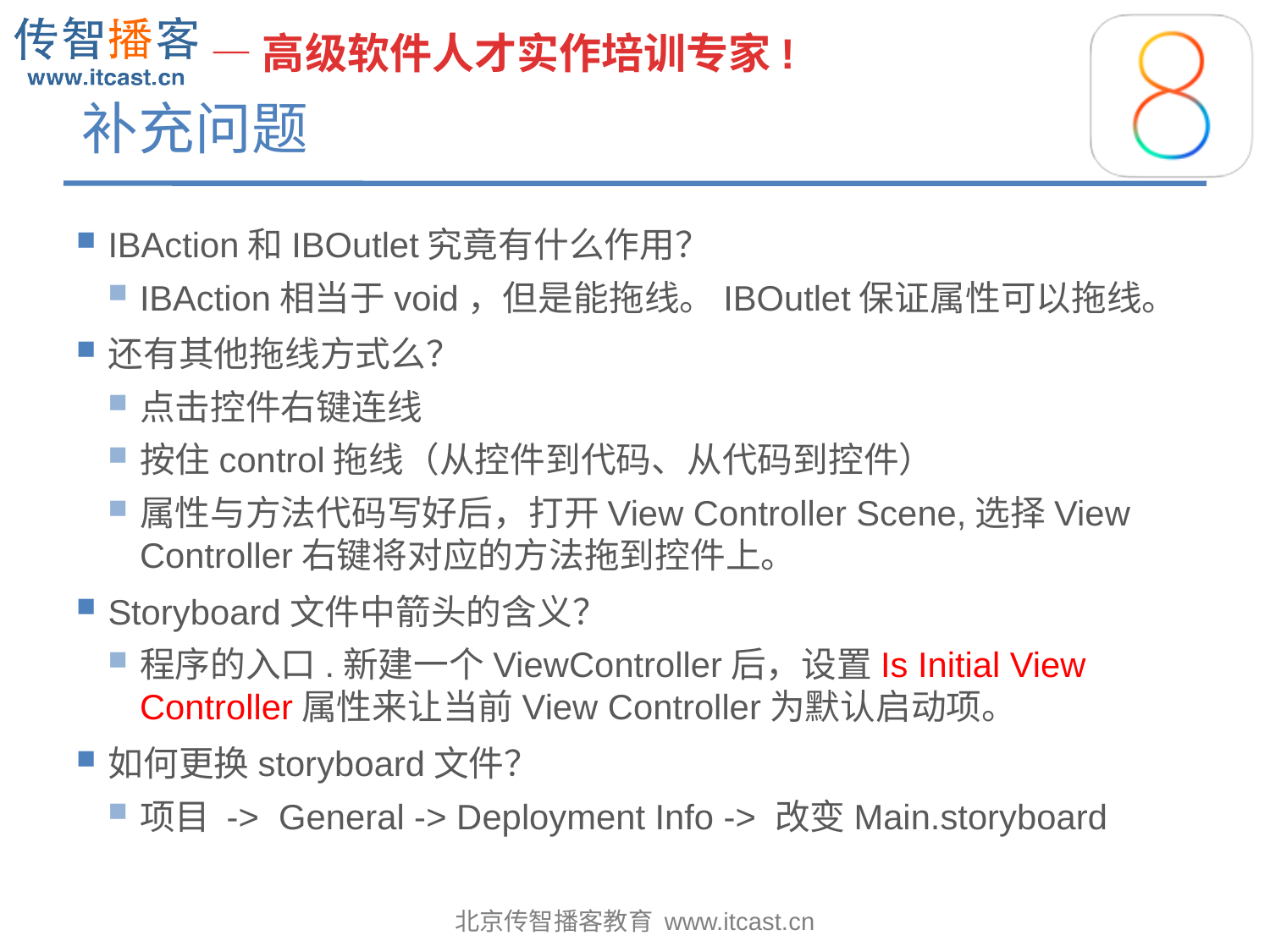

# 补充问题
IBAction和IBOutlet究竟有什么作用？
IBAction相当于void，但是能拖线。IBOutlet保证属性可以拖线。
还有其他拖线方式么？
点击控件右键连线
按住control拖线（从控件到代码、从代码到控件）
属性与方法代码写好后，打开View Controller Scene,选择View Controller右键将对应的方法拖到控件上。
Storyboard文件中箭头的含义？
程序的入口.新建一个ViewController后，设置Is Initial View Controller属性来让当前View Controller为默认启动项。
如何更换storyboard文件？
项目 ->  General -> Deployment Info -> 改变Main.storyboard